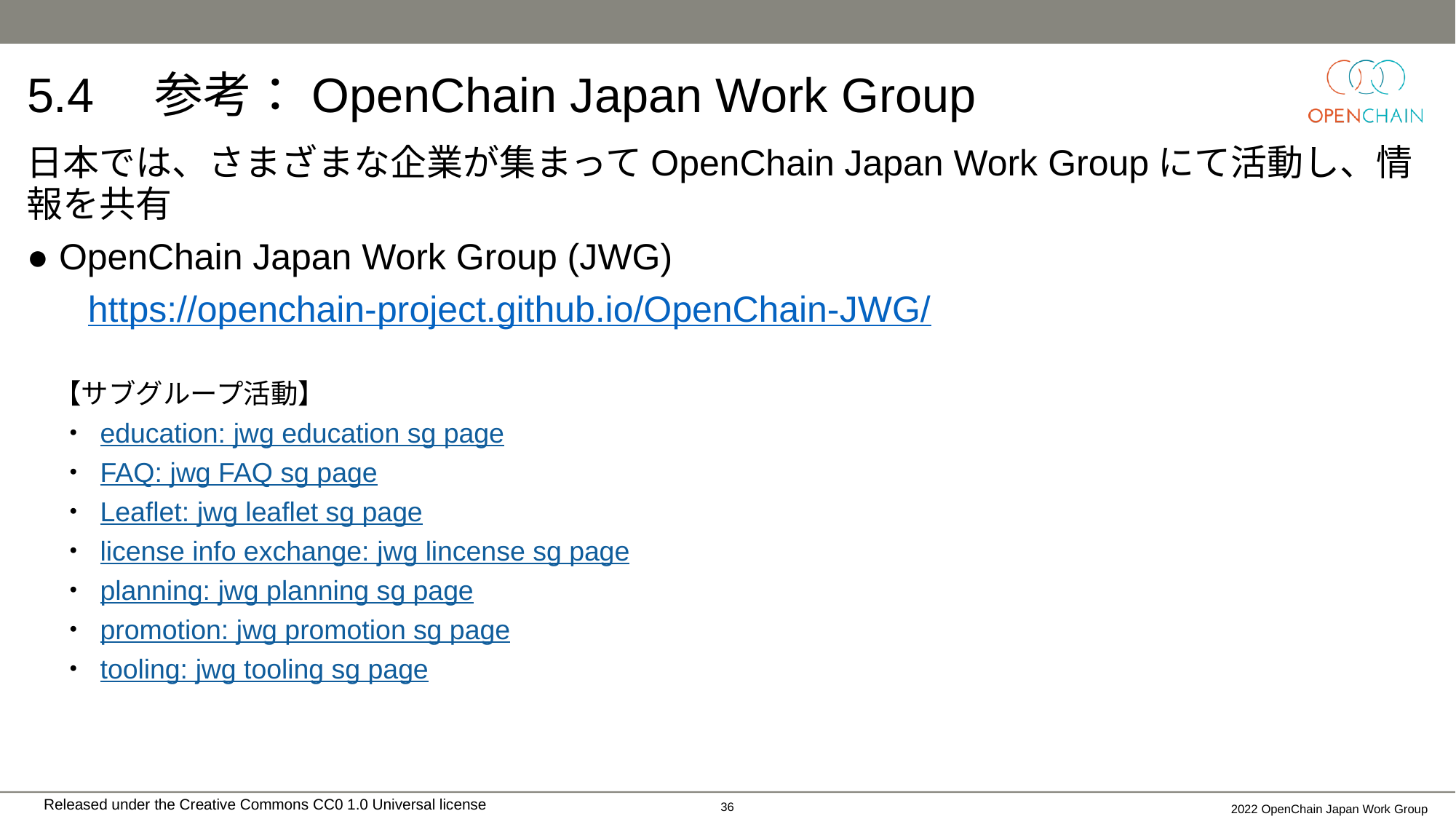

# 5.4　参考：OpenChain Japan Work Group
日本では、さまざまな企業が集まってOpenChain Japan Work Groupにて活動し、情報を共有
● OpenChain Japan Work Group (JWG)
　　https://openchain-project.github.io/OpenChain-JWG/

　【サブグループ活動】
　 ・ education: jwg education sg page
　 ・ FAQ: jwg FAQ sg page
　 ・ Leaflet: jwg leaflet sg page
　 ・ license info exchange: jwg lincense sg page
　 ・ planning: jwg planning sg page
　 ・ promotion: jwg promotion sg page
　 ・ tooling: jwg tooling sg page
36